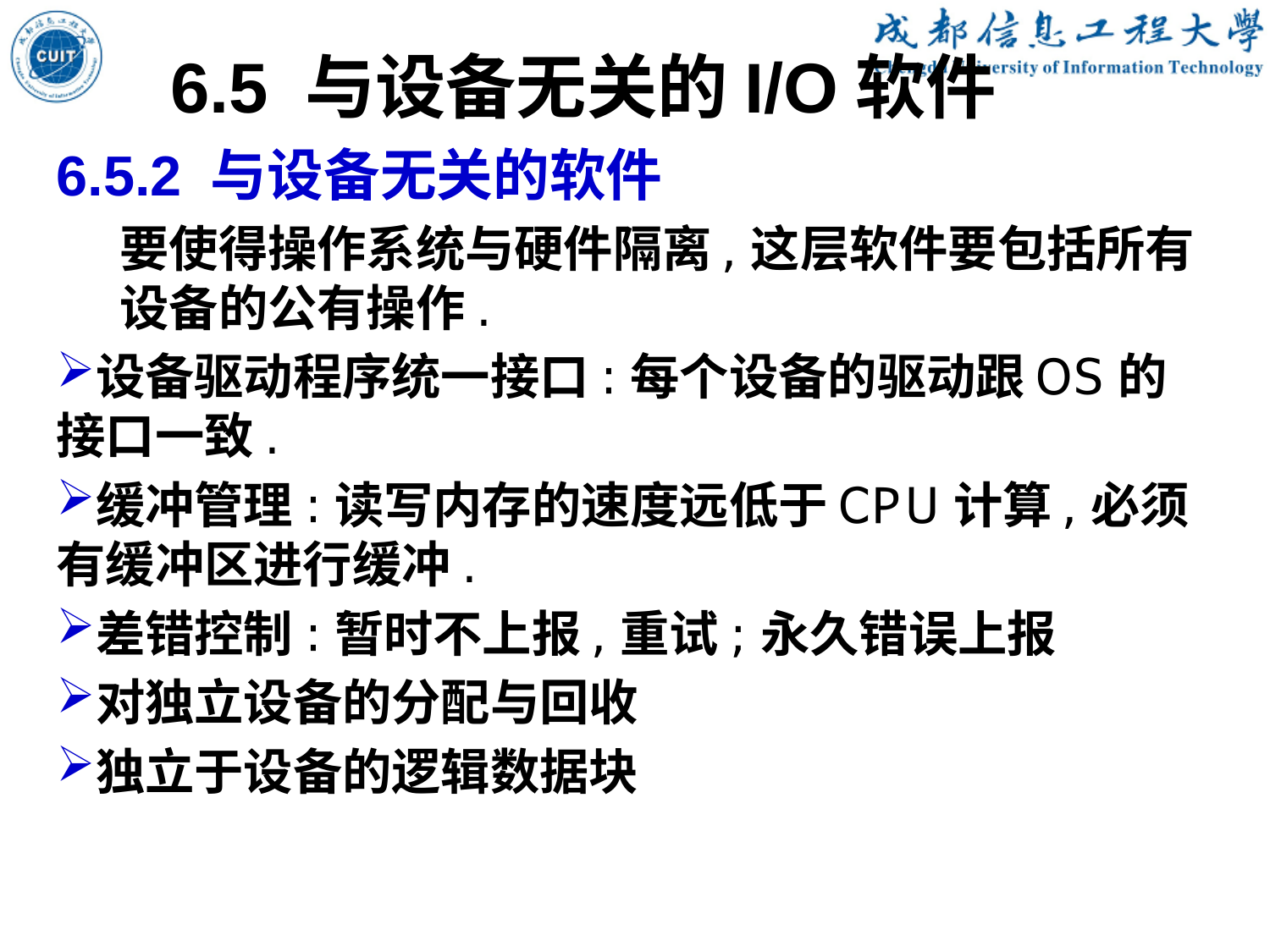

6.5 与设备无关的I/O软件
6.5.2 与设备无关的软件
要使得操作系统与硬件隔离,这层软件要包括所有设备的公有操作.
设备驱动程序统一接口:每个设备的驱动跟OS的接口一致.
缓冲管理:读写内存的速度远低于CPU计算,必须有缓冲区进行缓冲.
差错控制:暂时不上报,重试;永久错误上报
对独立设备的分配与回收
独立于设备的逻辑数据块